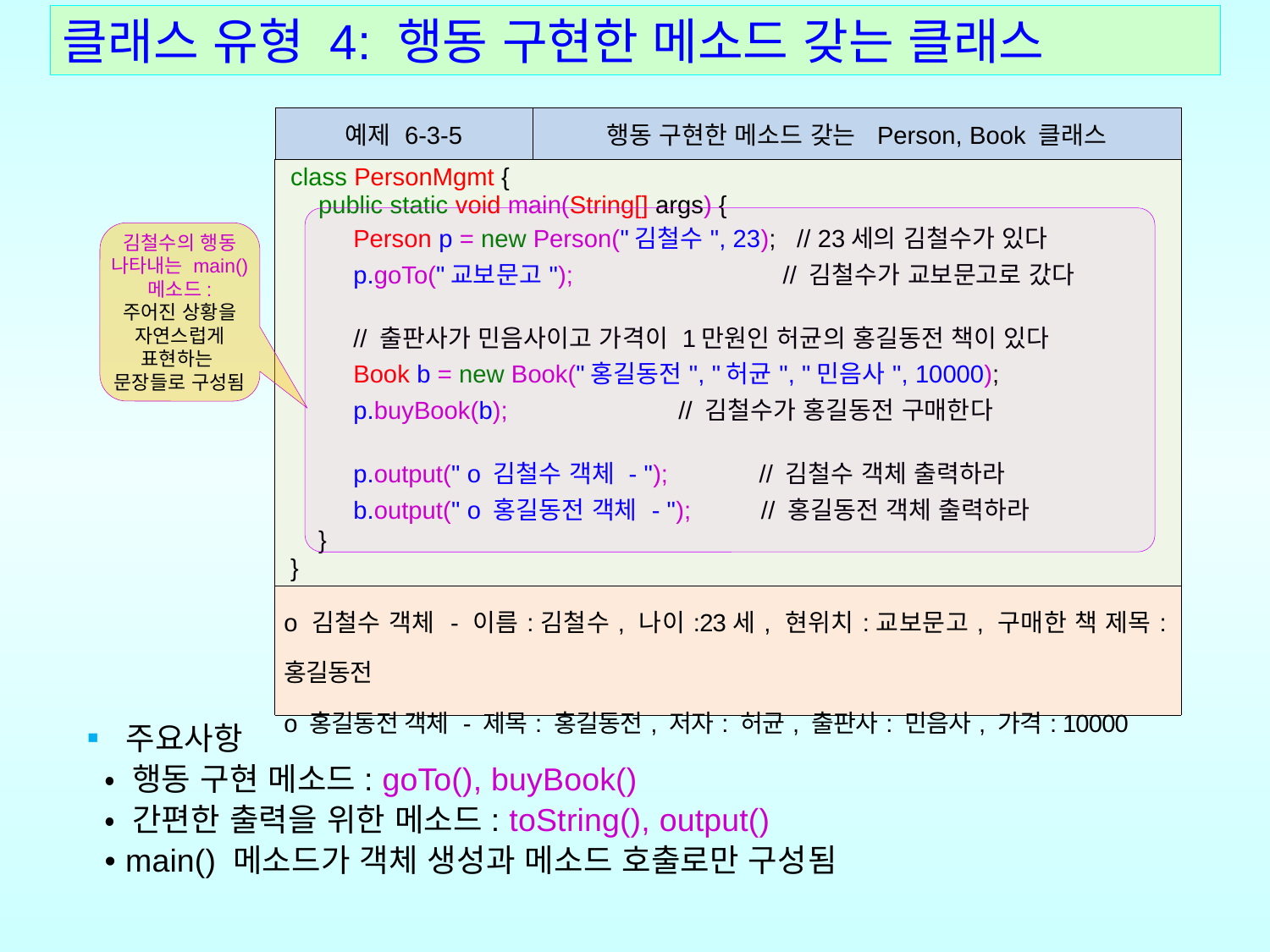

# 클래스 유형 4: 행동 구현한 메소드 갖는 클래스
| 예제 6-3-5 | 행동 구현한 메소드 갖는 Person, Book 클래스 |
| --- | --- |
| class PersonMgmt { public static void main(String[] args) { Person p = new Person("김철수", 23); // 23세의 김철수가 있다 p.goTo("교보문고"); // 김철수가 교보문고로 갔다 // 출판사가 민음사이고 가격이 1만원인 허균의 홍길동전 책이 있다 Book b = new Book("홍길동전", "허균", "민음사", 10000); p.buyBook(b); // 김철수가 홍길동전 구매한다 p.output(" o 김철수 객체 - "); // 김철수 객체 출력하라 b.output(" o 홍길동전 객체 - "); // 홍길동전 객체 출력하라 } } |  |

김철수의 행동 나타내는 main() 메소드:
주어진 상황을 자연스럽게 표현하는
문장들로 구성됨

| o 김철수 객체 - 이름:김철수, 나이:23세, 현위치:교보문고, 구매한 책 제목:홍길동전 o 홍길동전 객체 - 제목: 홍길동전, 저자: 허균, 출판사: 민음사, 가격: 10000 |
| --- |
▪ 주요사항
   • 행동 구현 메소드: goTo(), buyBook()
   • 간편한 출력을 위한 메소드: toString(), output()
   • main() 메소드가 객체 생성과 메소드 호출로만 구성됨